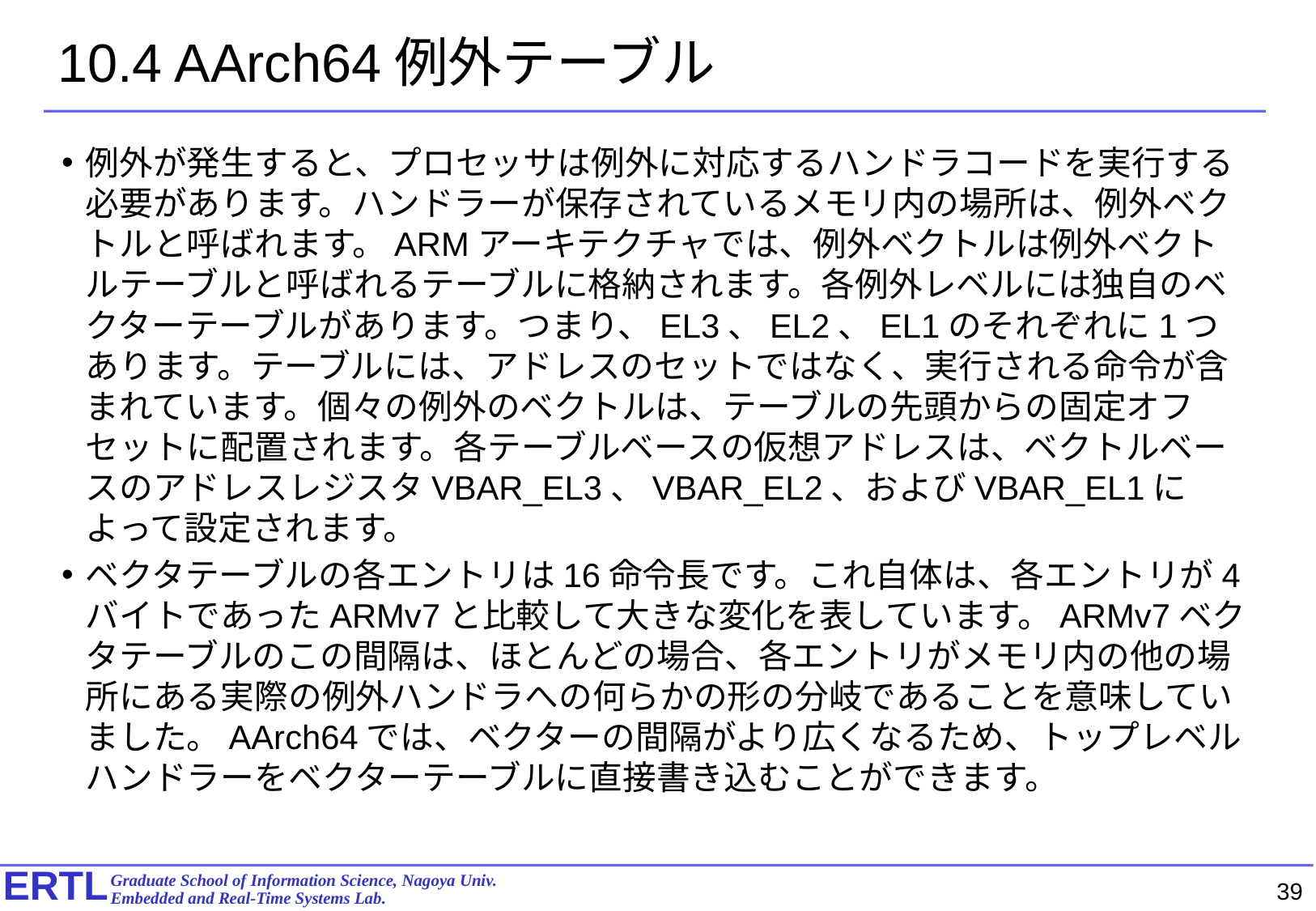

# 10.4 AArch64例外テーブル
例外が発生すると、プロセッサは例外に対応するハンドラコードを実行する必要があります。ハンドラーが保存されているメモリ内の場所は、例外ベクトルと呼ばれます。ARMアーキテクチャでは、例外ベクトルは例外ベクトルテーブルと呼ばれるテーブルに格納されます。各例外レベルには独自のベクターテーブルがあります。つまり、EL3、EL2、EL1のそれぞれに1つあります。テーブルには、アドレスのセットではなく、実行される命令が含まれています。個々の例外のベクトルは、テーブルの先頭からの固定オフセットに配置されます。各テーブルベースの仮想アドレスは、ベクトルベースのアドレスレジスタVBAR_EL3、VBAR_EL2、およびVBAR_EL1によって設定されます。
ベクタテーブルの各エントリは16命令長です。これ自体は、各エントリが4バイトであったARMv7と比較して大きな変化を表しています。ARMv7ベクタテーブルのこの間隔は、ほとんどの場合、各エントリがメモリ内の他の場所にある実際の例外ハンドラへの何らかの形の分岐であることを意味していました。AArch64では、ベクターの間隔がより広くなるため、トップレベルハンドラーをベクターテーブルに直接書き込むことができます。
39